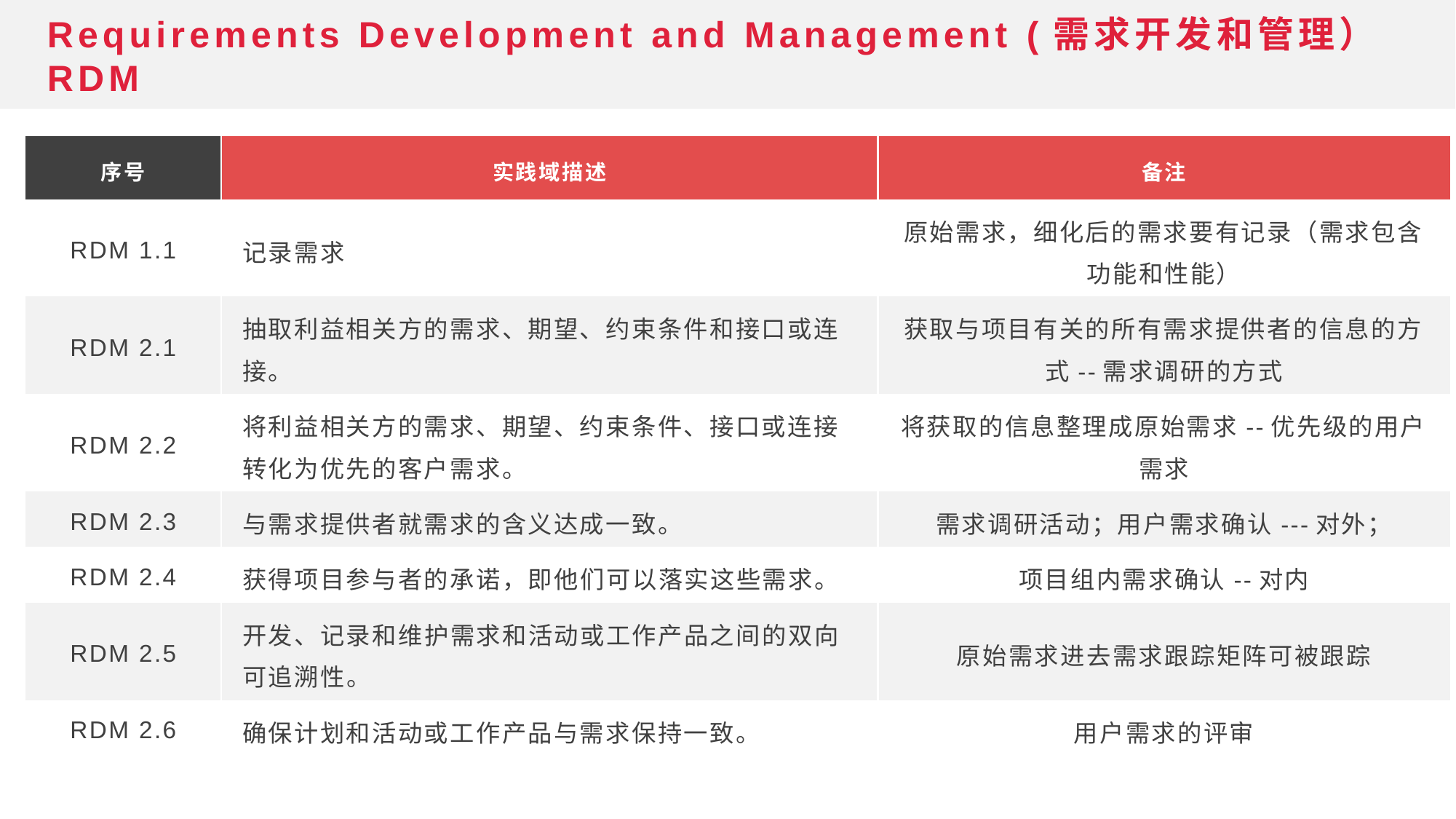

Requirements Development and Management (需求开发和管理）RDM
| 序号 | 实践域描述 | 备注 |
| --- | --- | --- |
| RDM 1.1 | 记录需求 | 原始需求，细化后的需求要有记录（需求包含功能和性能） |
| RDM 2.1 | 抽取利益相关方的需求、期望、约束条件和接口或连接。 | 获取与项目有关的所有需求提供者的信息的方式--需求调研的方式 |
| RDM 2.2 | 将利益相关方的需求、期望、约束条件、接口或连接转化为优先的客户需求。 | 将获取的信息整理成原始需求--优先级的用户需求 |
| RDM 2.3 | 与需求提供者就需求的含义达成一致。 | 需求调研活动；用户需求确认---对外； |
| RDM 2.4 | 获得项目参与者的承诺，即他们可以落实这些需求。 | 项目组内需求确认--对内 |
| RDM 2.5 | 开发、记录和维护需求和活动或工作产品之间的双向可追溯性。 | 原始需求进去需求跟踪矩阵可被跟踪 |
| RDM 2.6 | 确保计划和活动或工作产品与需求保持一致。 | 用户需求的评审 |